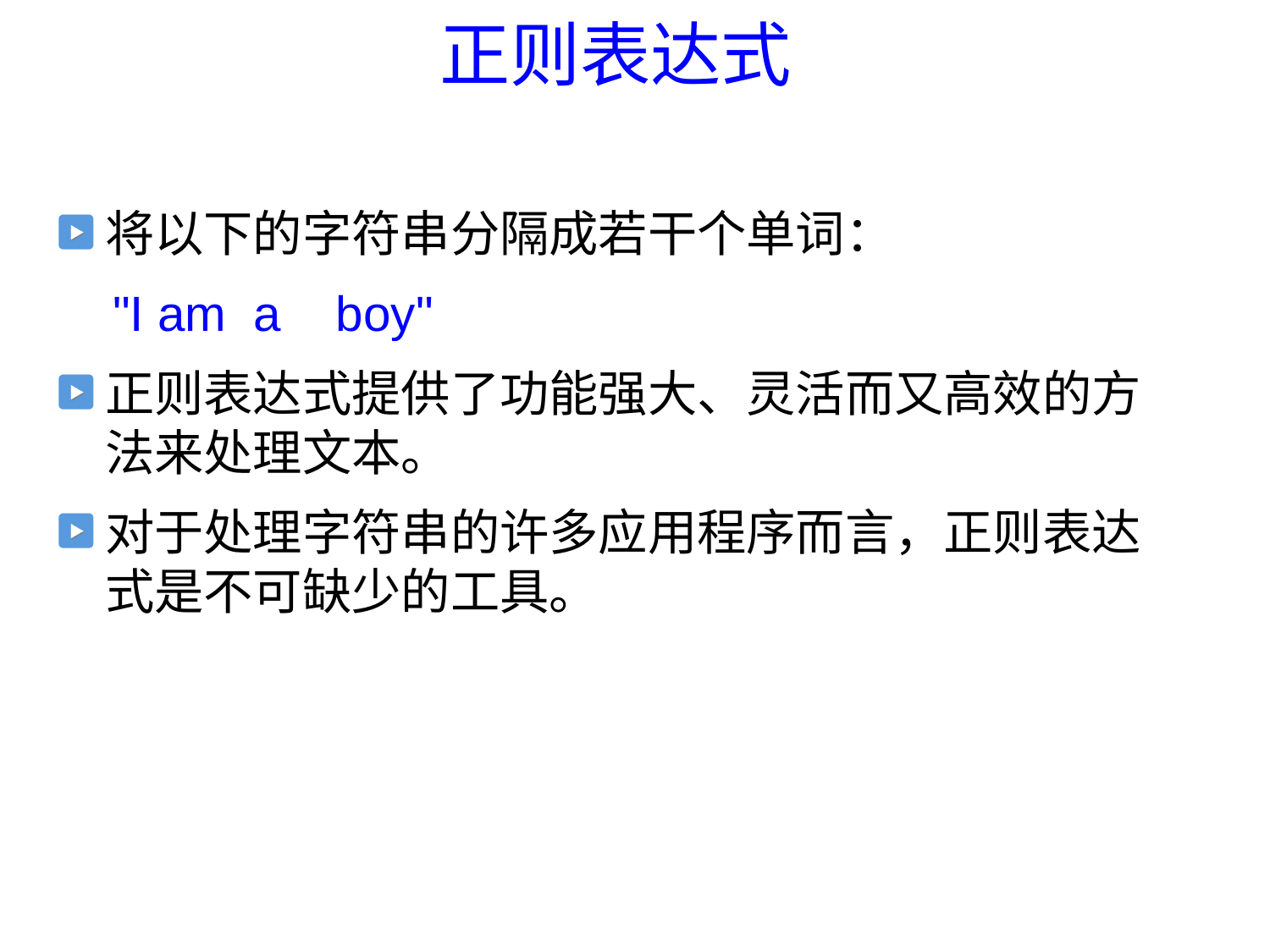

# 正则表达式
将以下的字符串分隔成若干个单词：
    "I am  a    boy"
正则表达式提供了功能强大、灵活而又高效的方法来处理文本。
对于处理字符串的许多应用程序而言，正则表达式是不可缺少的工具。